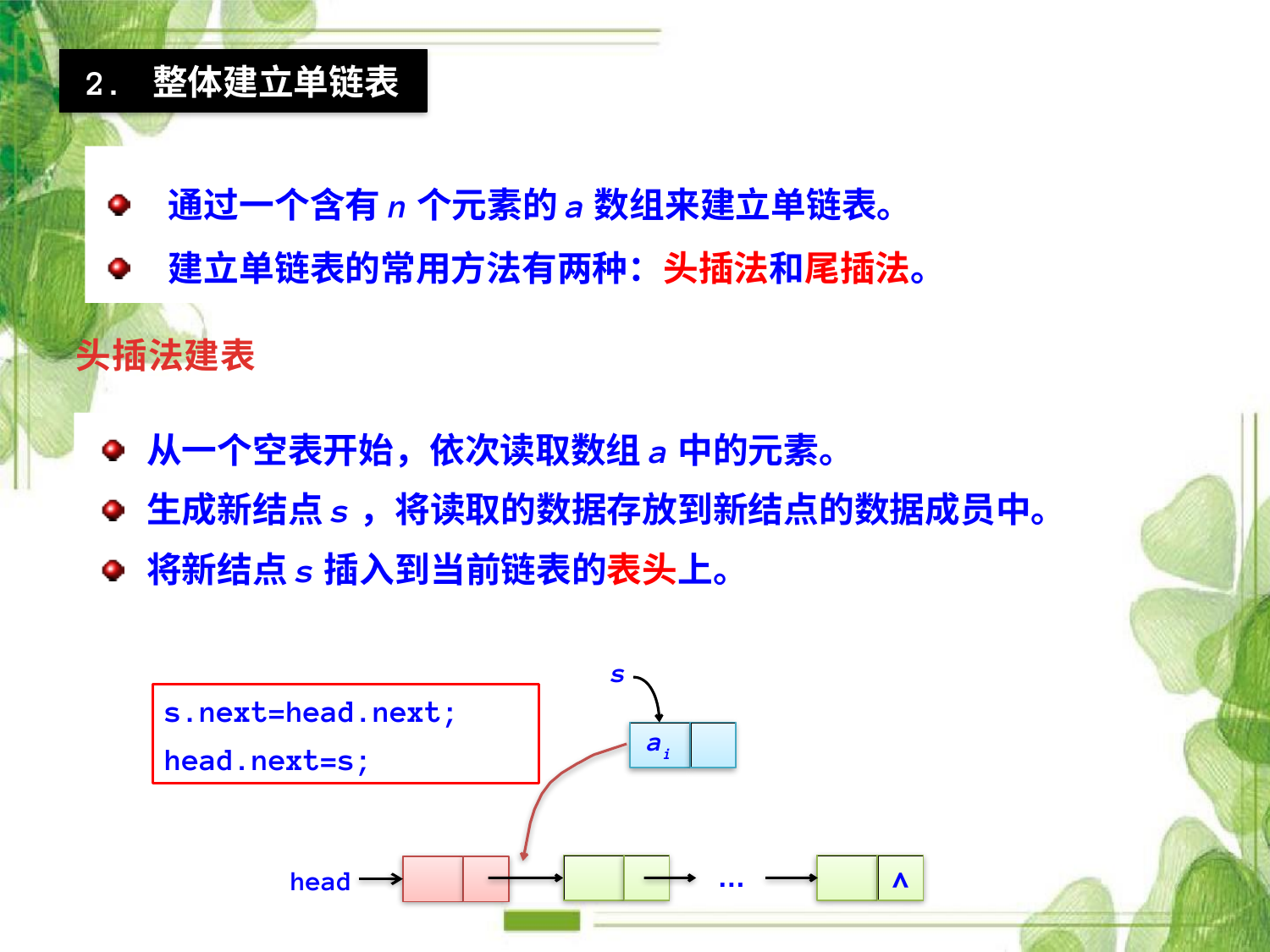

2. 整体建立单链表
通过一个含有n个元素的a数组来建立单链表。
建立单链表的常用方法有两种：头插法和尾插法。
头插法建表
从一个空表开始，依次读取数组a中的元素。
生成新结点s，将读取的数据存放到新结点的数据成员中。
将新结点s插入到当前链表的表头上。
s

ai

∧

…
head

s.next=head.next;
head.next=s;